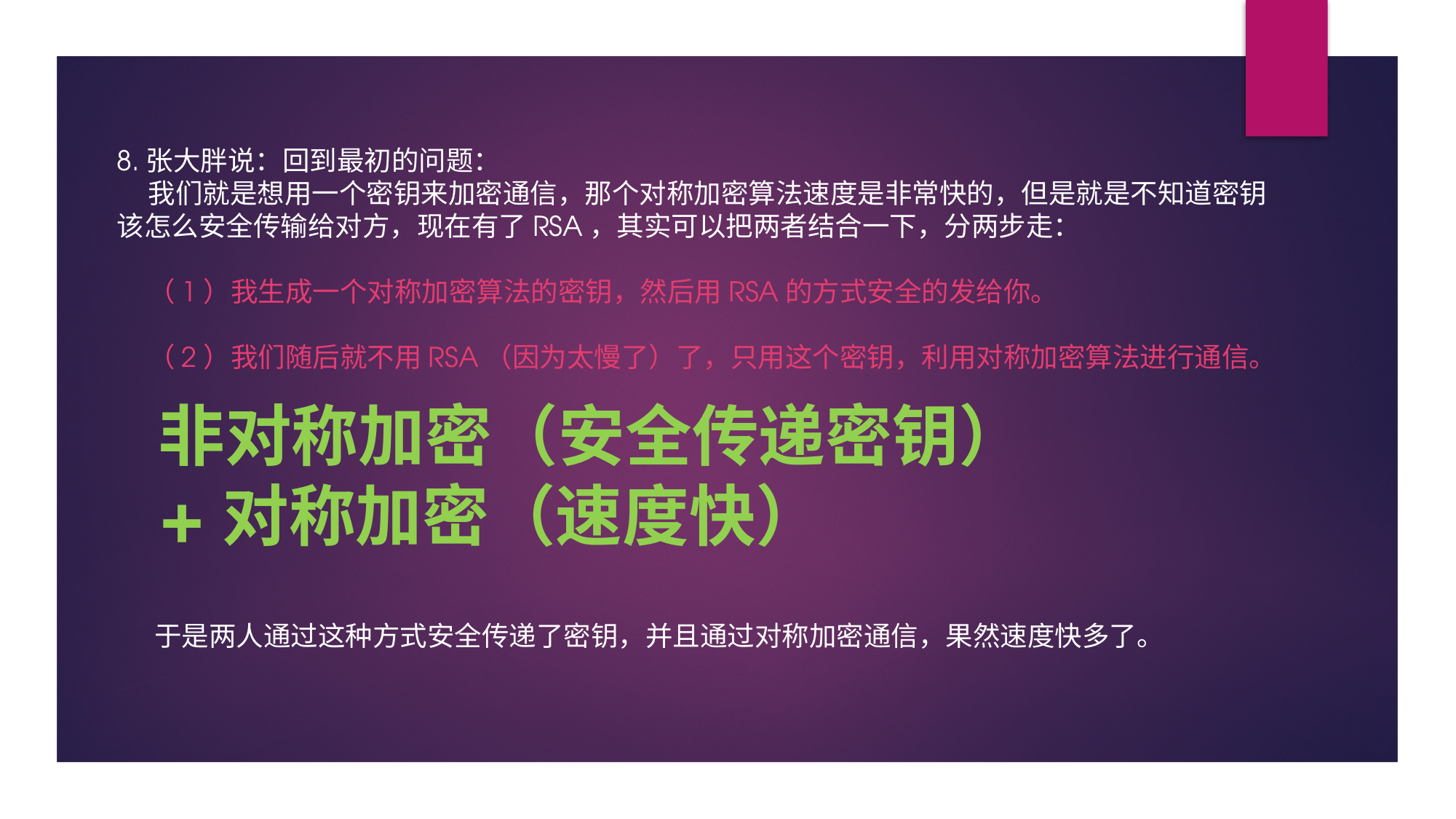

8.张大胖说：回到最初的问题：
    我们就是想用一个密钥来加密通信，那个对称加密算法速度是非常快的，但是就是不知道密钥该怎么安全传输给对方，现在有了RSA，其实可以把两者结合一下，分两步走：

    （1）我生成一个对称加密算法的密钥，然后用RSA的方式安全的发给你。

    （2）我们随后就不用RSA（因为太慢了）了，只用这个密钥，利用对称加密算法进行通信。

非对称加密（安全传递密钥）+对称加密（速度快）
于是两人通过这种方式安全传递了密钥，并且通过对称加密通信，果然速度快多了。